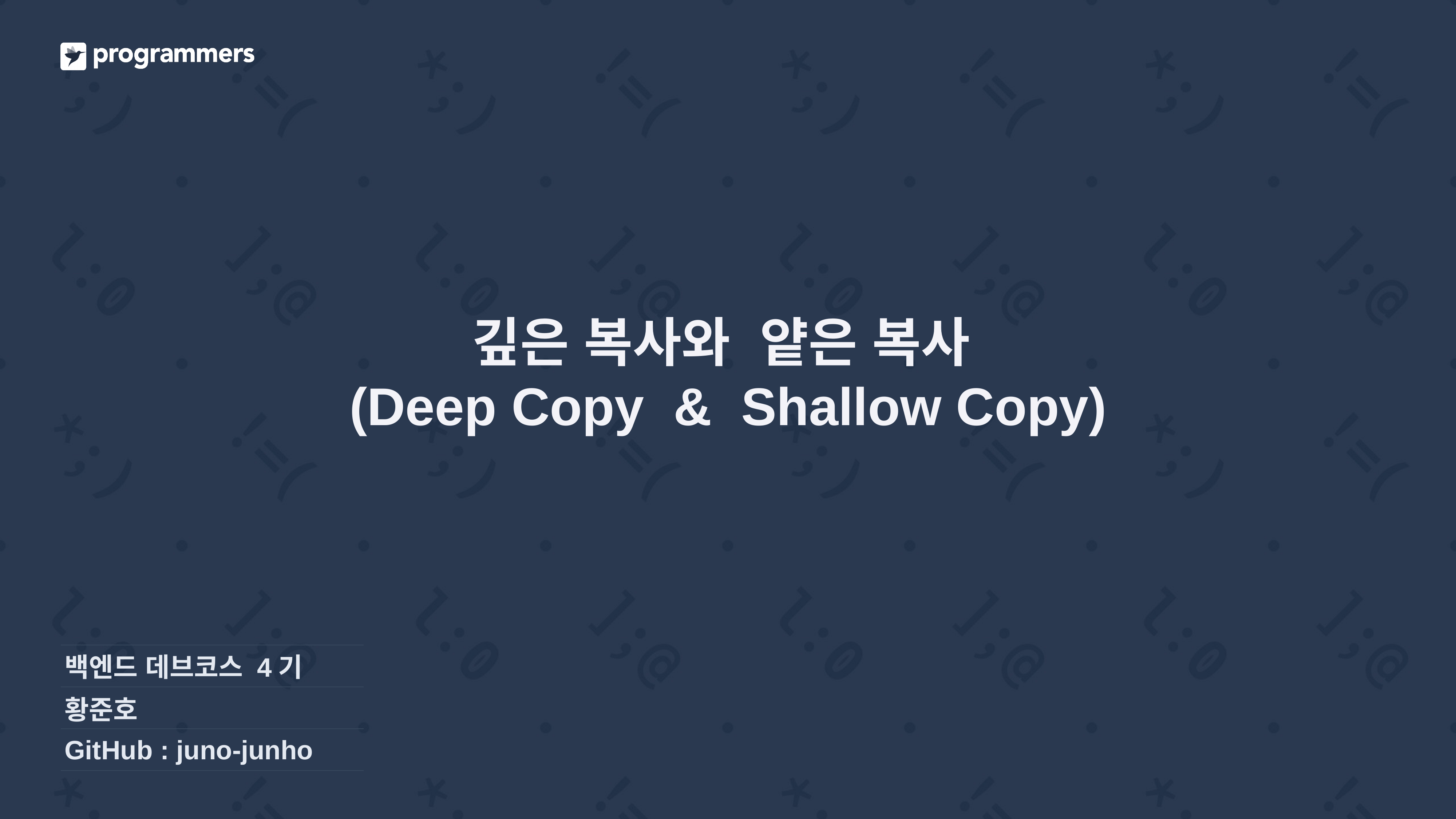

# 깊은 복사와  얕은 복사 (Deep Copy  &  Shallow Copy)
백엔드 데브코스 4기
황준호

GitHub : juno-junho